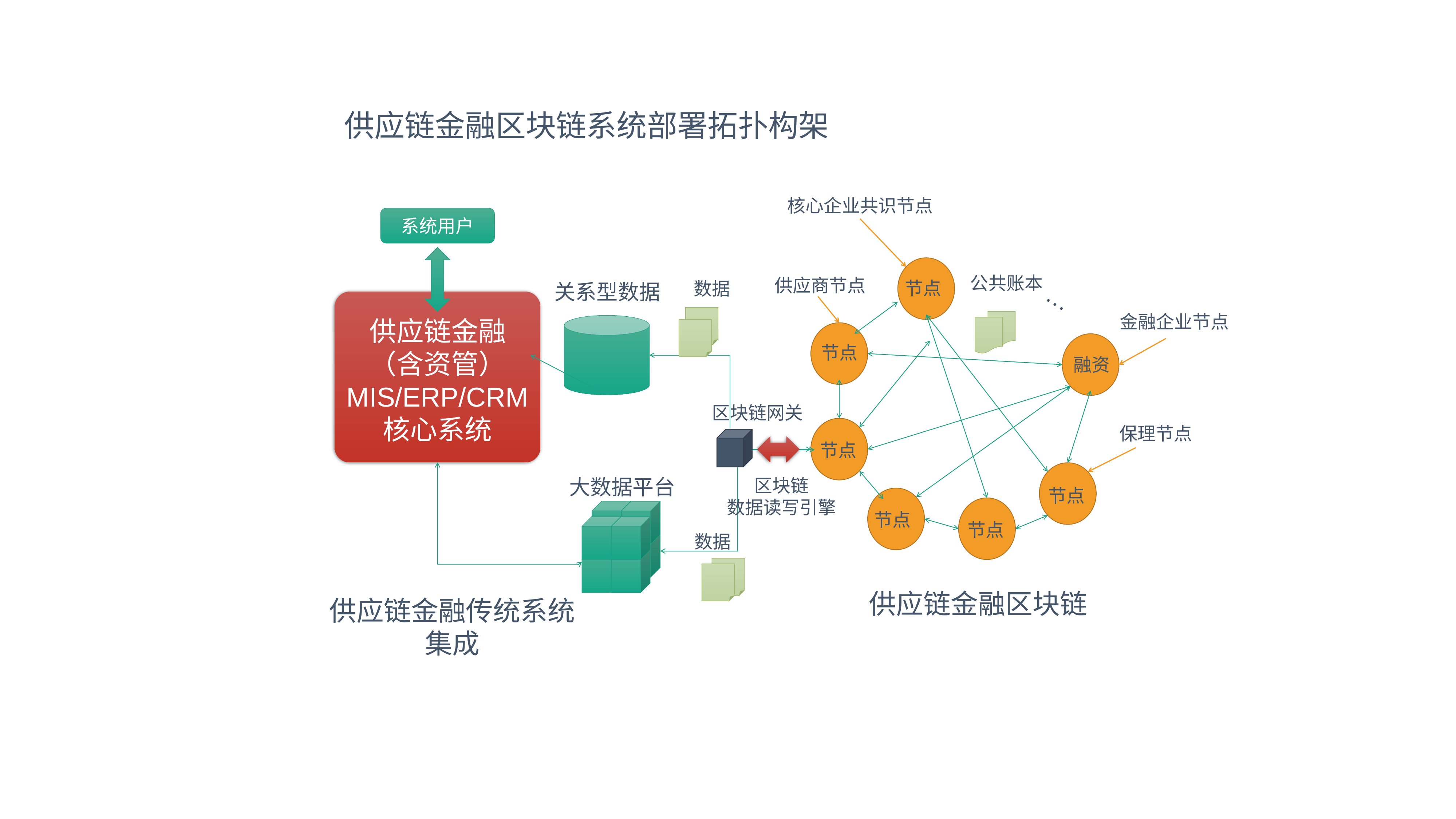

供应链金融区块链系统部署拓扑构架
核心企业共识节点
系统用户

公共账本
供应商节点
节点
数据
关系型数据
…

金融企业节点
供应链金融
（含资管）
MIS/ERP/CRM
核心系统

节点
融资
区块链网关

保理节点

节点

大数据平台
区块链
数据读写引擎
节点

节点
节点

数据

供应链金融区块链
供应链金融传统系统集成